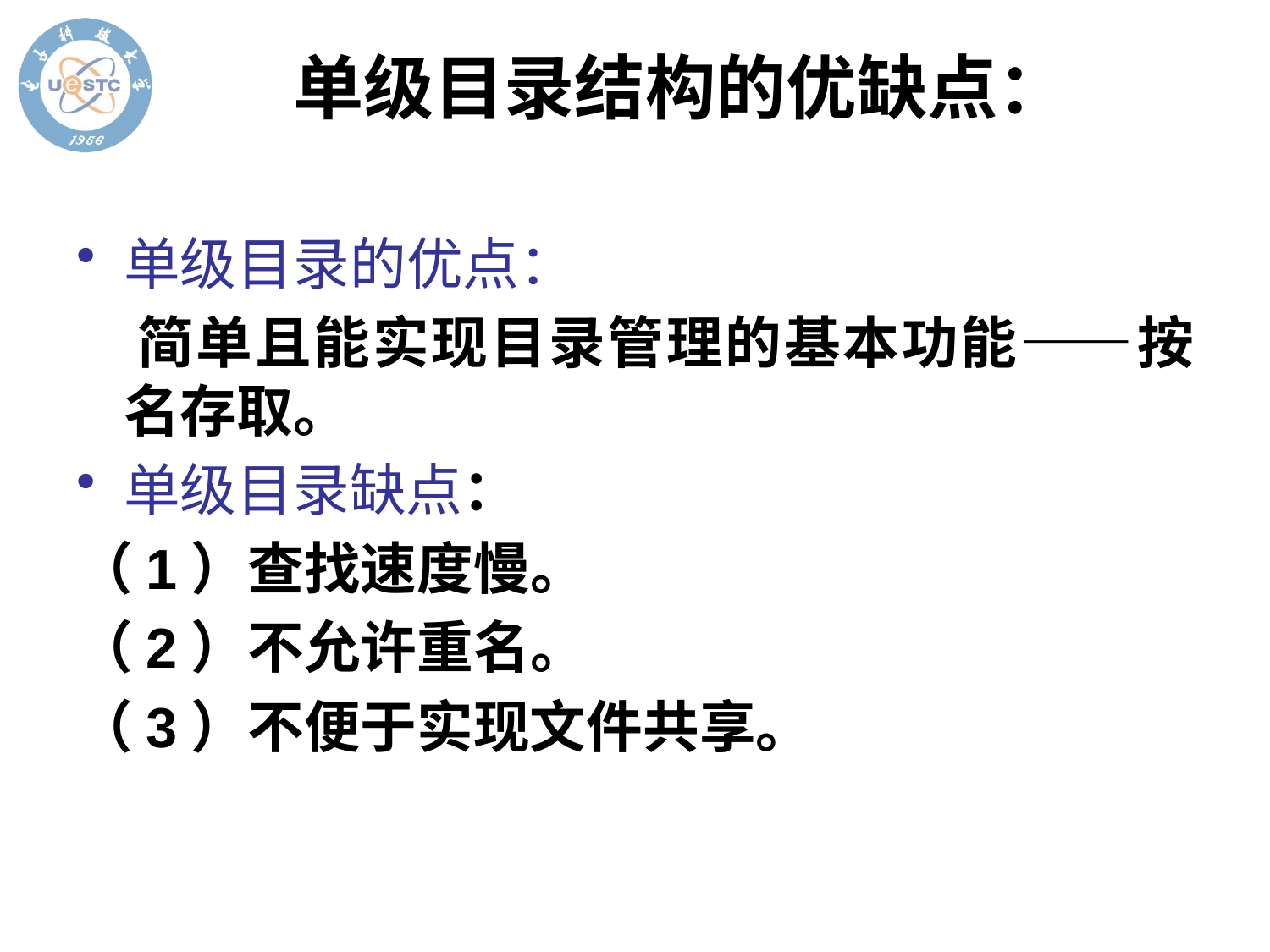

# 单级目录结构的优缺点：
单级目录的优点：
   简单且能实现目录管理的基本功能——按名存取。
单级目录缺点：
（1）查找速度慢。
（2）不允许重名。
（3）不便于实现文件共享。